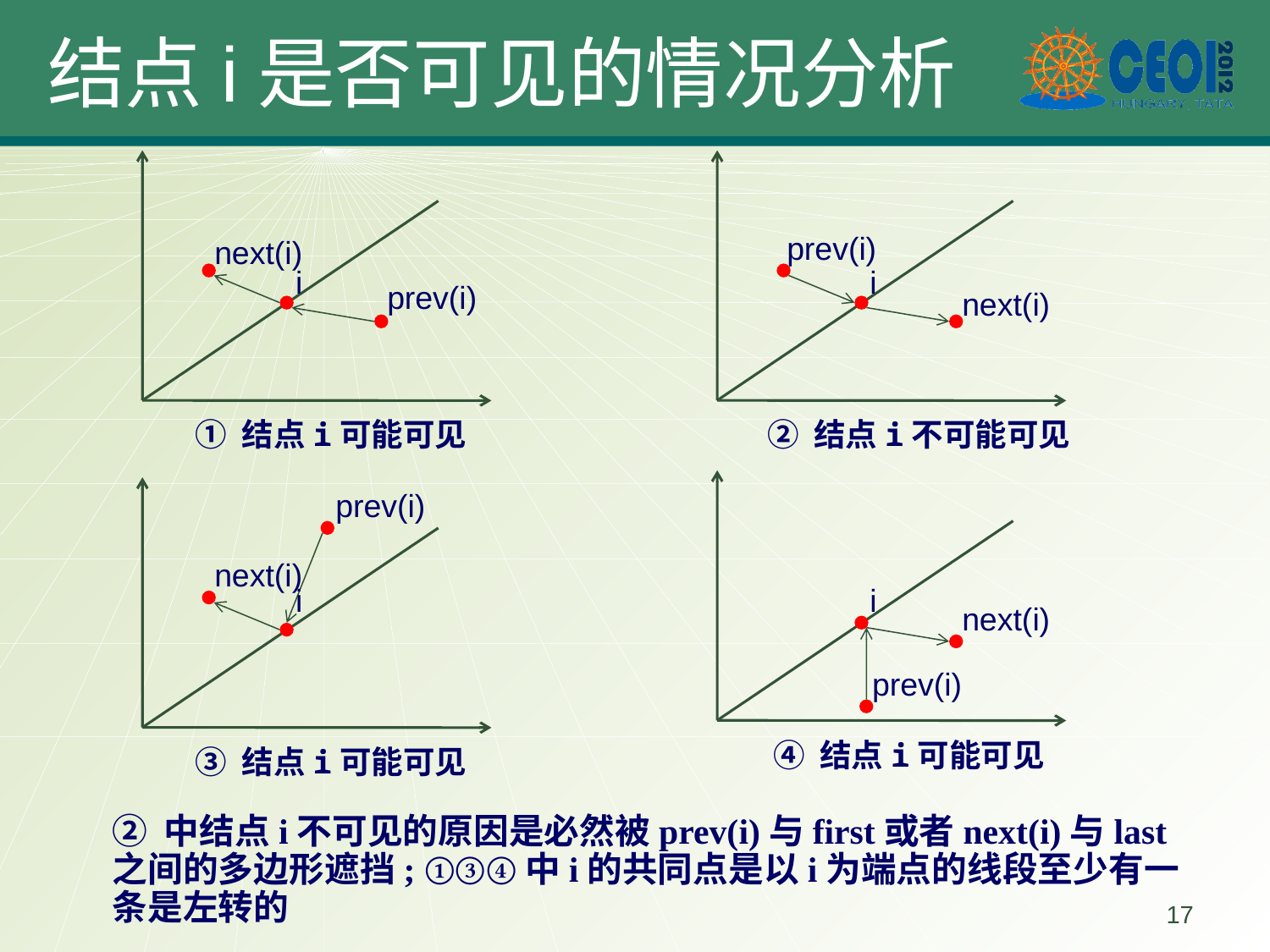

# 结点i是否可见的情况分析

prev(i)
next(i)
i
i

prev(i)
next(i)

① 结点i可能可见
② 结点i不可能可见

prev(i)

next(i)
i
i

next(i)

prev(i)

④ 结点i可能可见
③ 结点i可能可见
② 中结点i不可见的原因是必然被prev(i)与first或者next(i)与last之间的多边形遮挡; ①③④中i的共同点是以i为端点的线段至少有一条是左转的
17